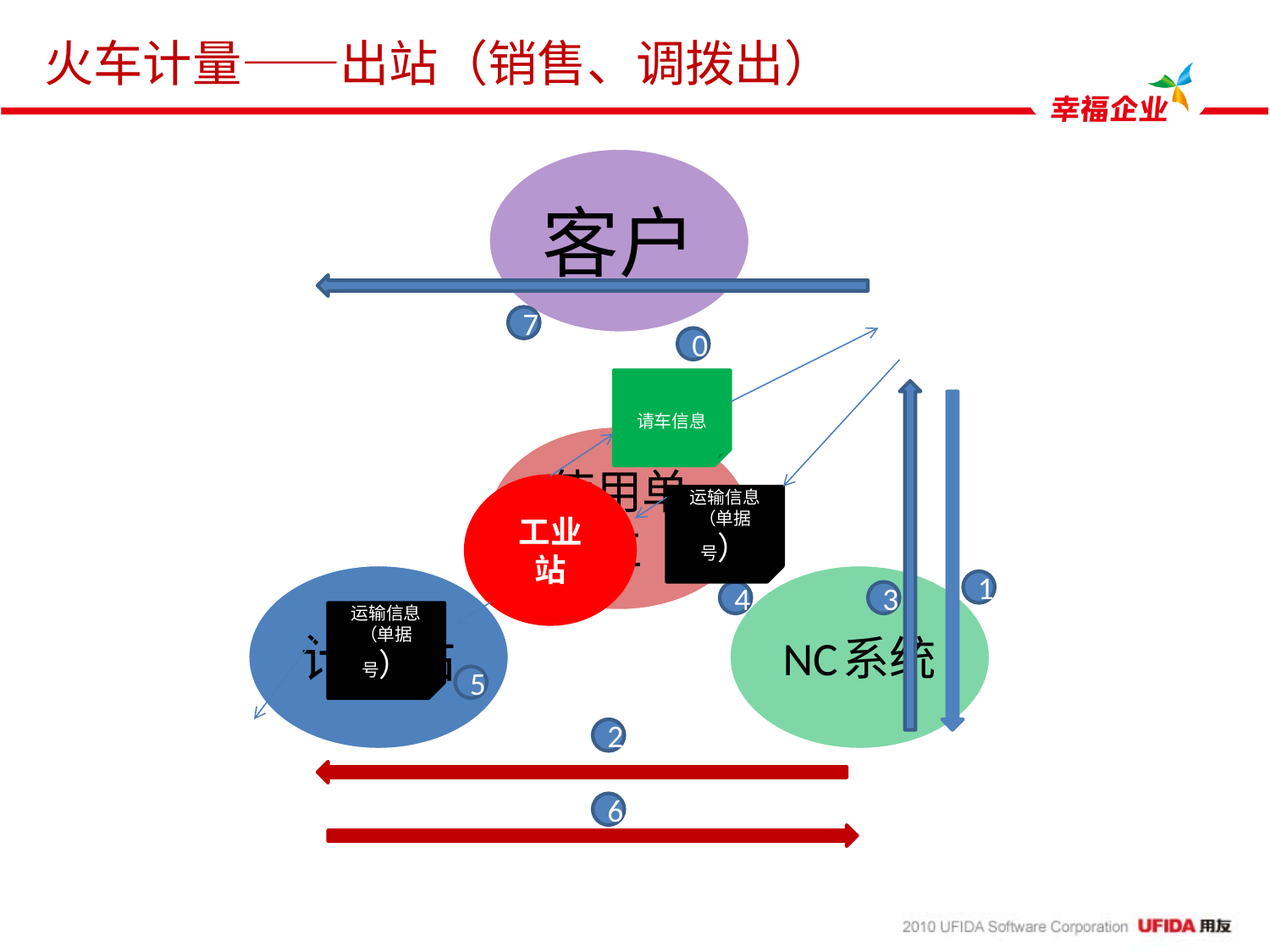

火车计量——出站（销售、调拨出）
#
客户
NC系统
计量站

7
0

请车信息

工业站
运输信息（单据号）
1
4
3
运输信息（单据号）
5
2

6